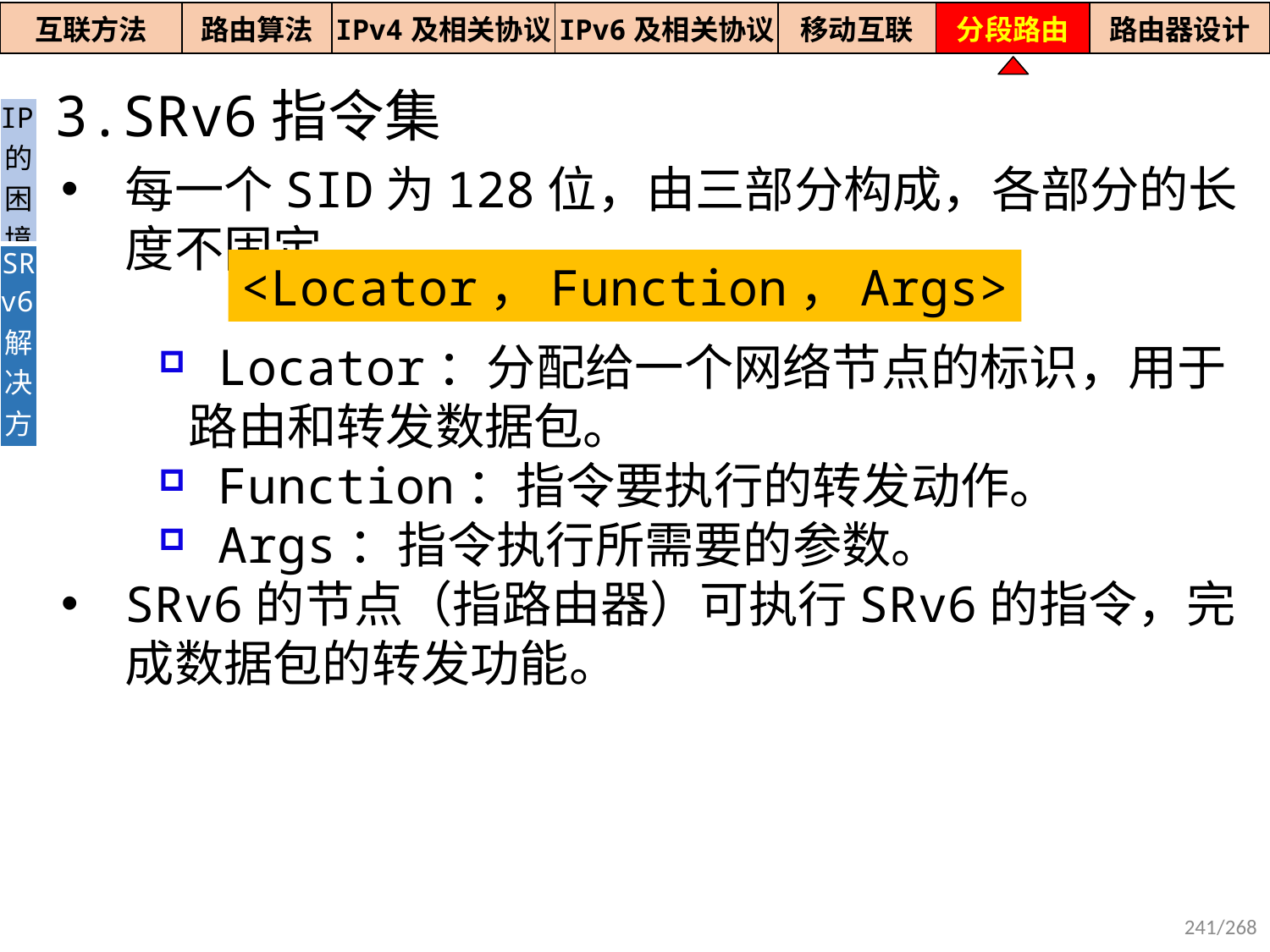

| 互联方法 | 路由算法 | IPv4及相关协议 | IPv6及相关协议 | 移动互联 | 分段路由 | 路由器设计 |
| --- | --- | --- | --- | --- | --- | --- |

3.SRv6指令集
| IP的困境 |
| --- |
| SRv6解决方案 |
每一个SID为128位，由三部分构成，各部分的长度不固定。

 Locator：分配给一个网络节点的标识，用于路由和转发数据包。
 Function：指令要执行的转发动作。
 Args：指令执行所需要的参数。
SRv6的节点（指路由器）可执行SRv6的指令，完成数据包的转发功能。
<Locator，Function，Args>
241/268